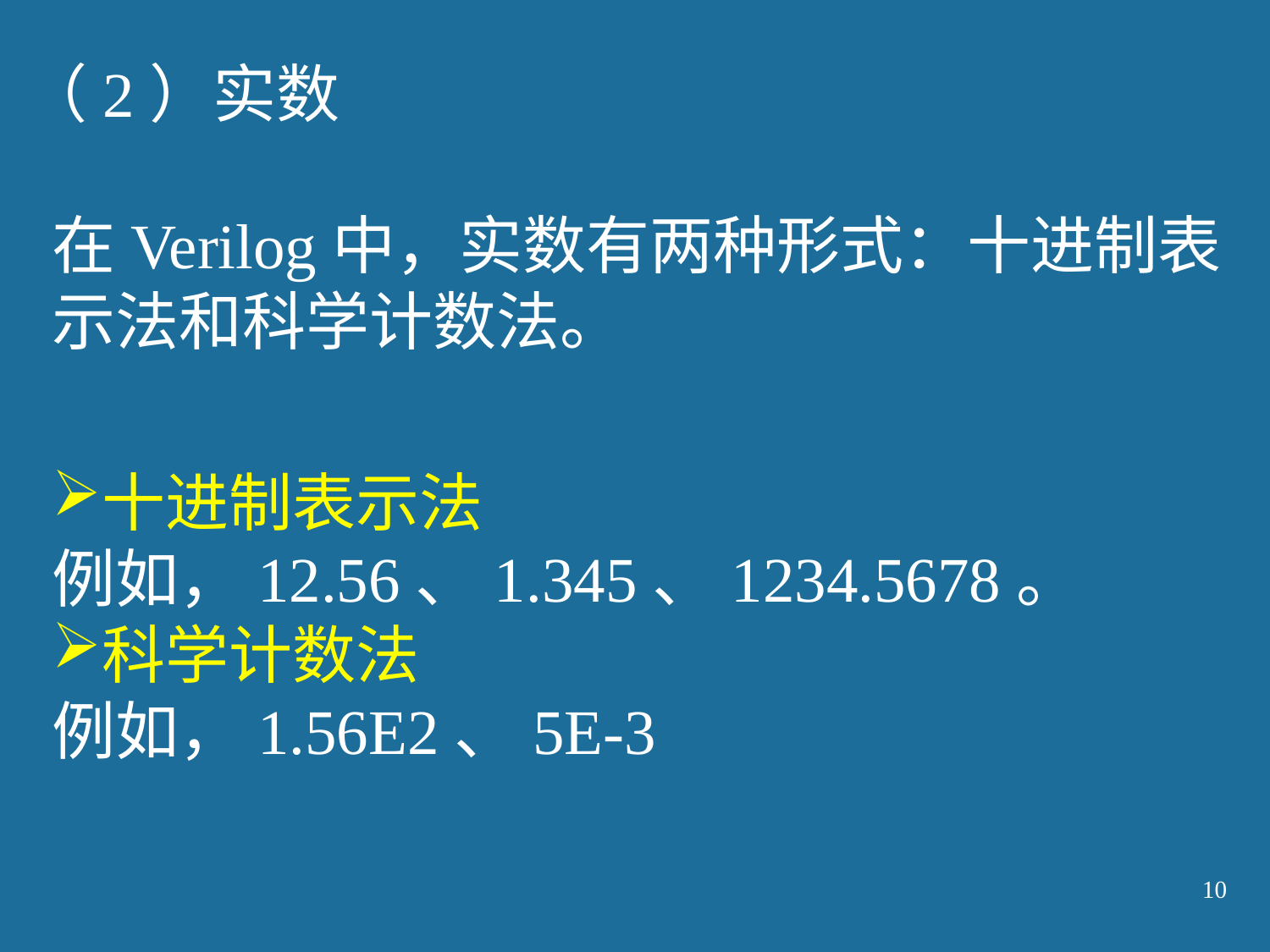

（2）实数
在Verilog中，实数有两种形式：十进制表示法和科学计数法。
十进制表示法
例如，12.56、1.345、1234.5678。
科学计数法
例如，1.56E2、5E-3
10